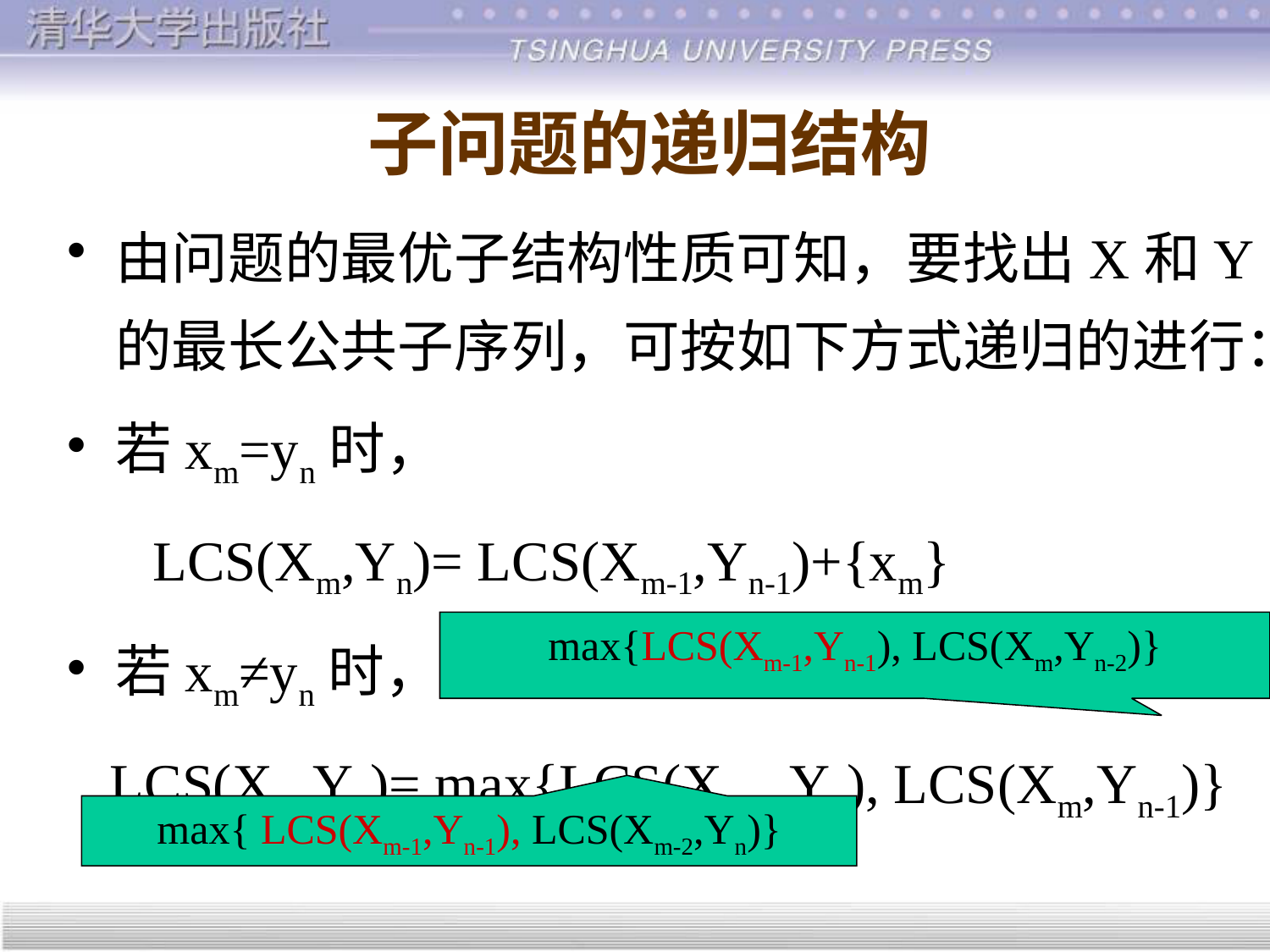

# 子问题的递归结构
由问题的最优子结构性质可知，要找出X和Y的最长公共子序列，可按如下方式递归的进行：
若xm=yn时，
      LCS(Xm,Yn)= LCS(Xm-1,Yn-1)+{xm}
若xm≠yn时，
   LCS(Xm,Yn)= max{LCS(Xm-1,Yn), LCS(Xm,Yn-1)}
max{LCS(Xm-1,Yn-1), LCS(Xm,Yn-2)}
max{ LCS(Xm-1,Yn-1), LCS(Xm-2,Yn)}

47